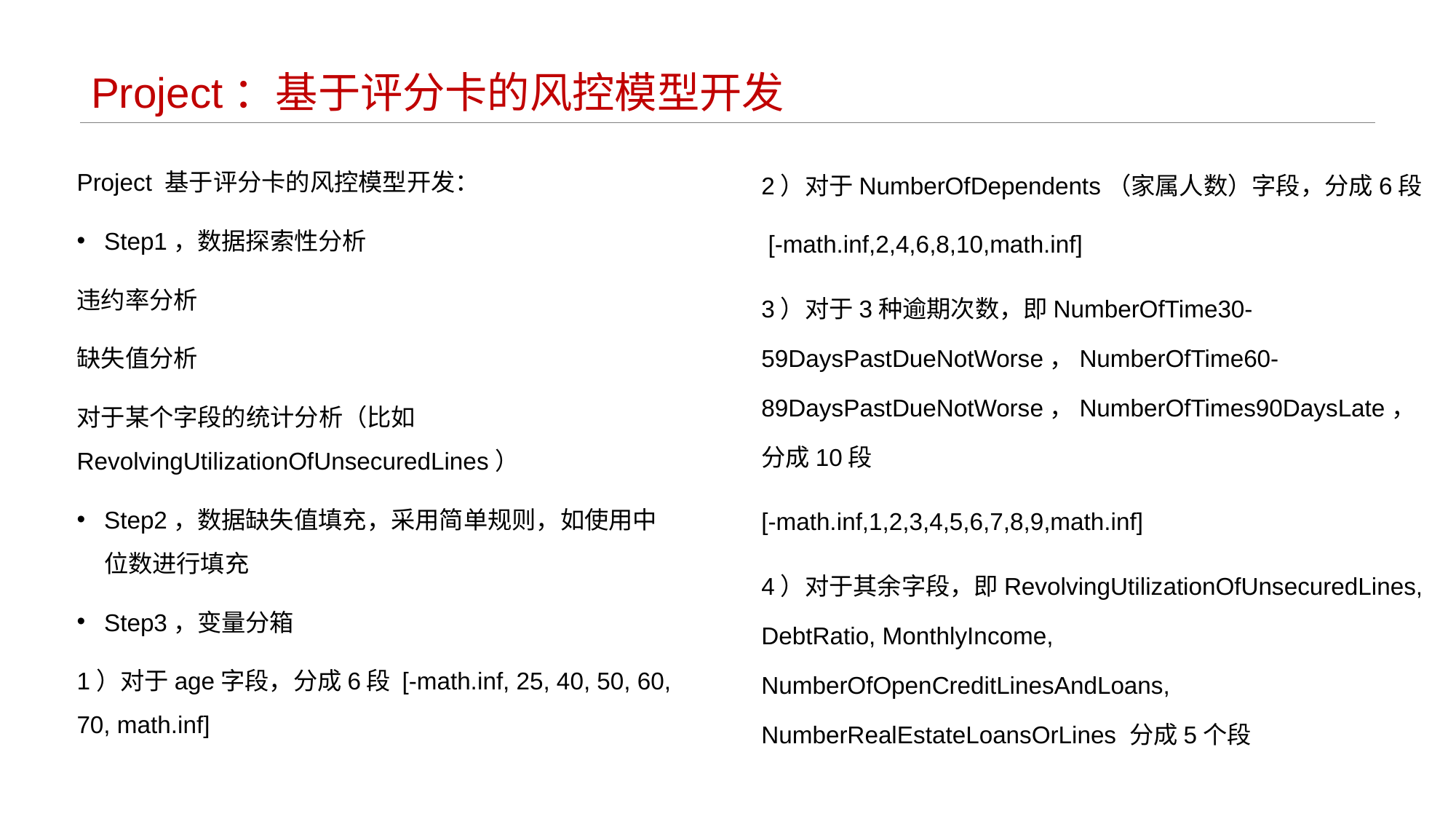

# Project：基于评分卡的风控模型开发
Project 基于评分卡的风控模型开发：
Step1，数据探索性分析
违约率分析
缺失值分析
对于某个字段的统计分析（比如RevolvingUtilizationOfUnsecuredLines）
Step2，数据缺失值填充，采用简单规则，如使用中位数进行填充
Step3，变量分箱
1）对于age字段，分成6段 [-math.inf, 25, 40, 50, 60, 70, math.inf]
2）对于NumberOfDependents（家属人数）字段，分成6段
 [-math.inf,2,4,6,8,10,math.inf]
3）对于3种逾期次数，即NumberOfTime30-59DaysPastDueNotWorse，NumberOfTime60-89DaysPastDueNotWorse，NumberOfTimes90DaysLate，分成10段
[-math.inf,1,2,3,4,5,6,7,8,9,math.inf]
4）对于其余字段，即RevolvingUtilizationOfUnsecuredLines, DebtRatio, MonthlyIncome, NumberOfOpenCreditLinesAndLoans, NumberRealEstateLoansOrLines 分成5个段